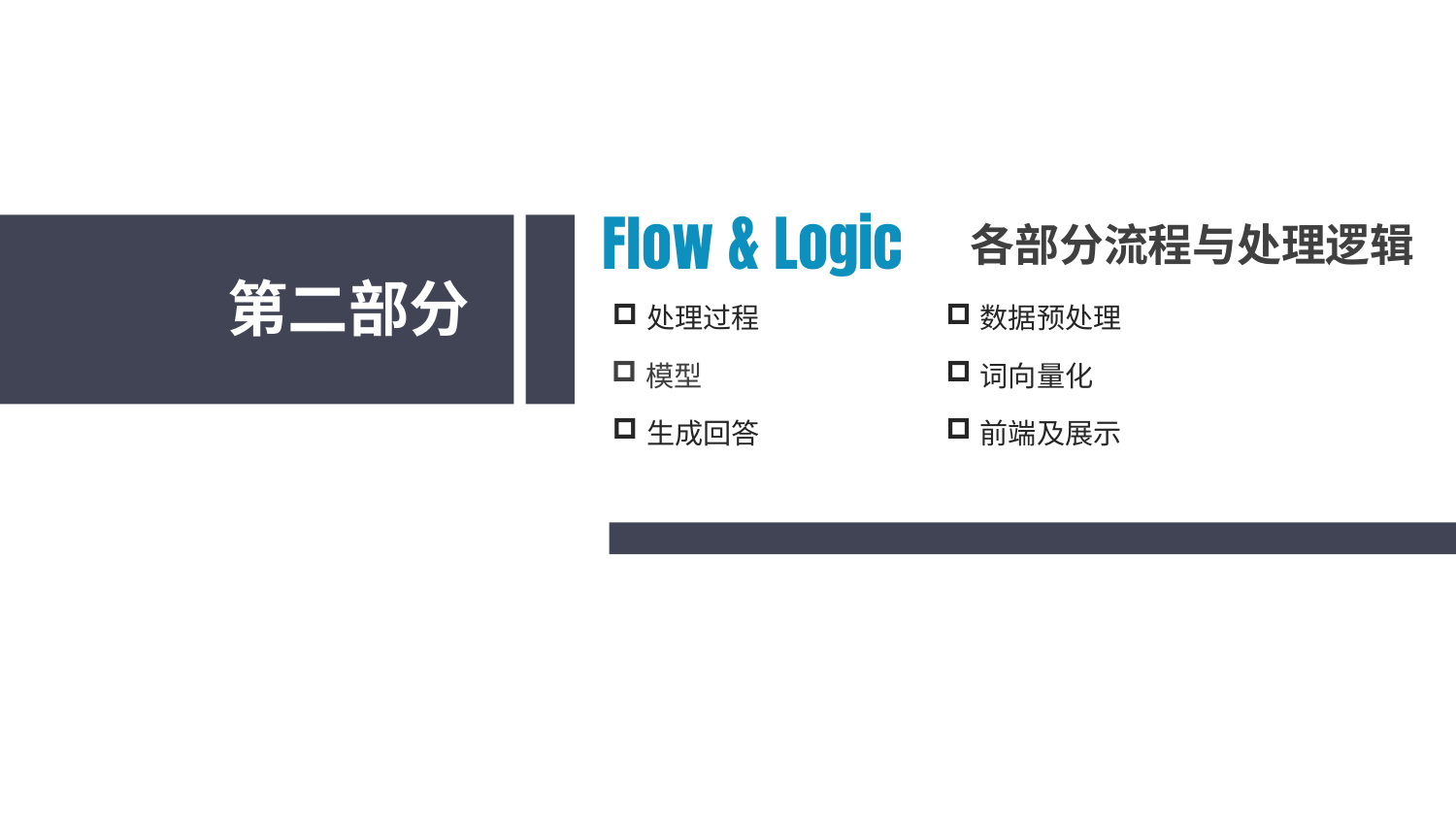

Flow & Logic
各部分流程与处理逻辑

第二部分
处理过程
数据预处理
模型
词向量化
生成回答
前端及展示